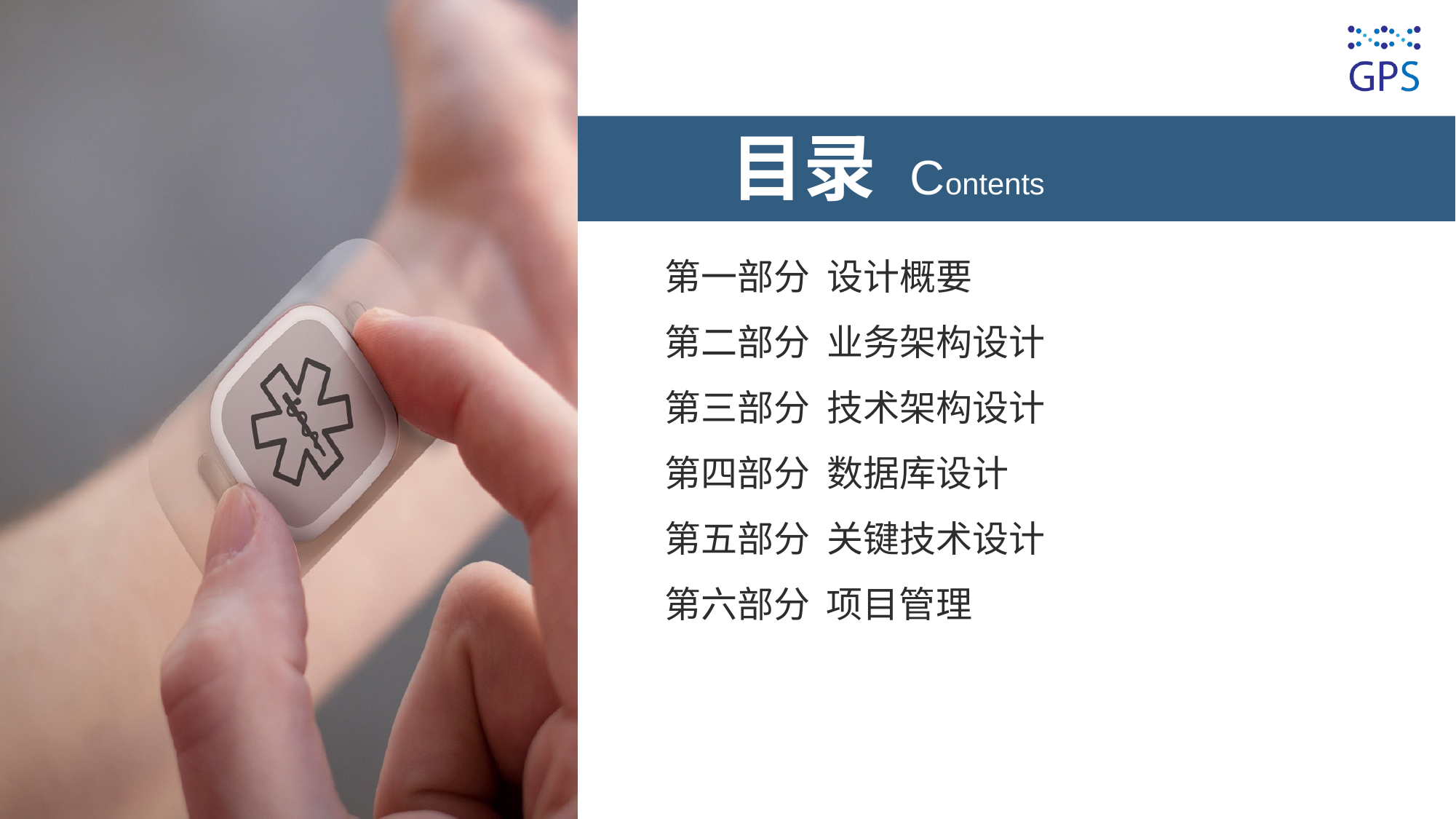

第一部分  设计概要
第二部分  业务架构设计
第三部分  技术架构设计
第四部分  数据库设计
第五部分  关键技术设计
第六部分  项目管理